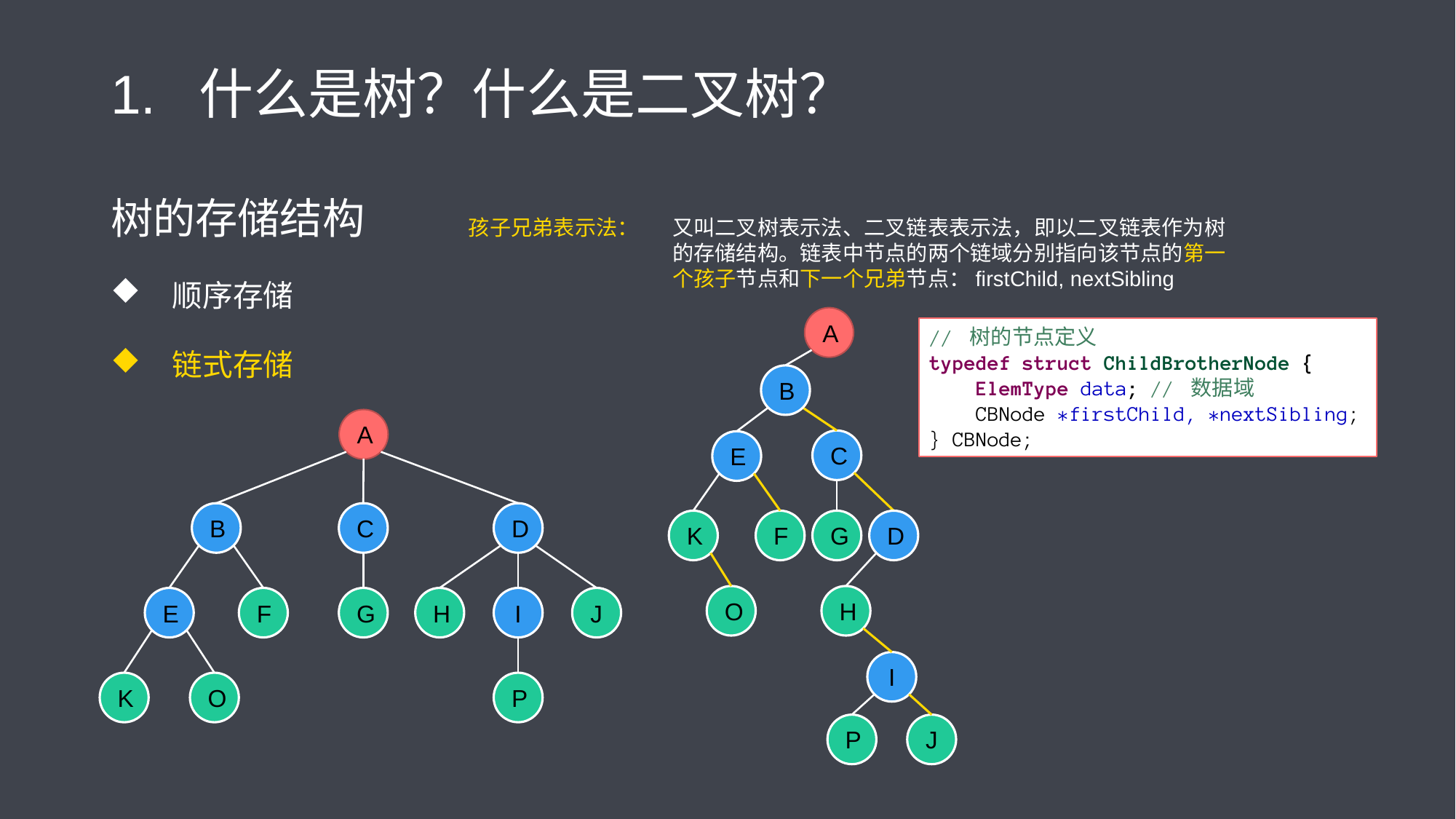

# 什么是树？什么是二叉树？
树的存储结构
顺序存储
链式存储

孩子兄弟表示法：
又叫二叉树表示法、二叉链表表示法，即以二叉链表作为树的存储结构。链表中节点的两个链域分别指向该节点的第一个孩子节点和下一个兄弟节点：firstChild, nextSibling
A
// 树的节点定义
typedef struct ChildBrotherNode {
    ElemType data; // 数据域
    CBNode *firstChild, *nextSibling;
} CBNode;
B
A
C
E
B
E
F
K
O
C
G
D
H
I
J
P
K
F
G
D
O
H
I
P
J